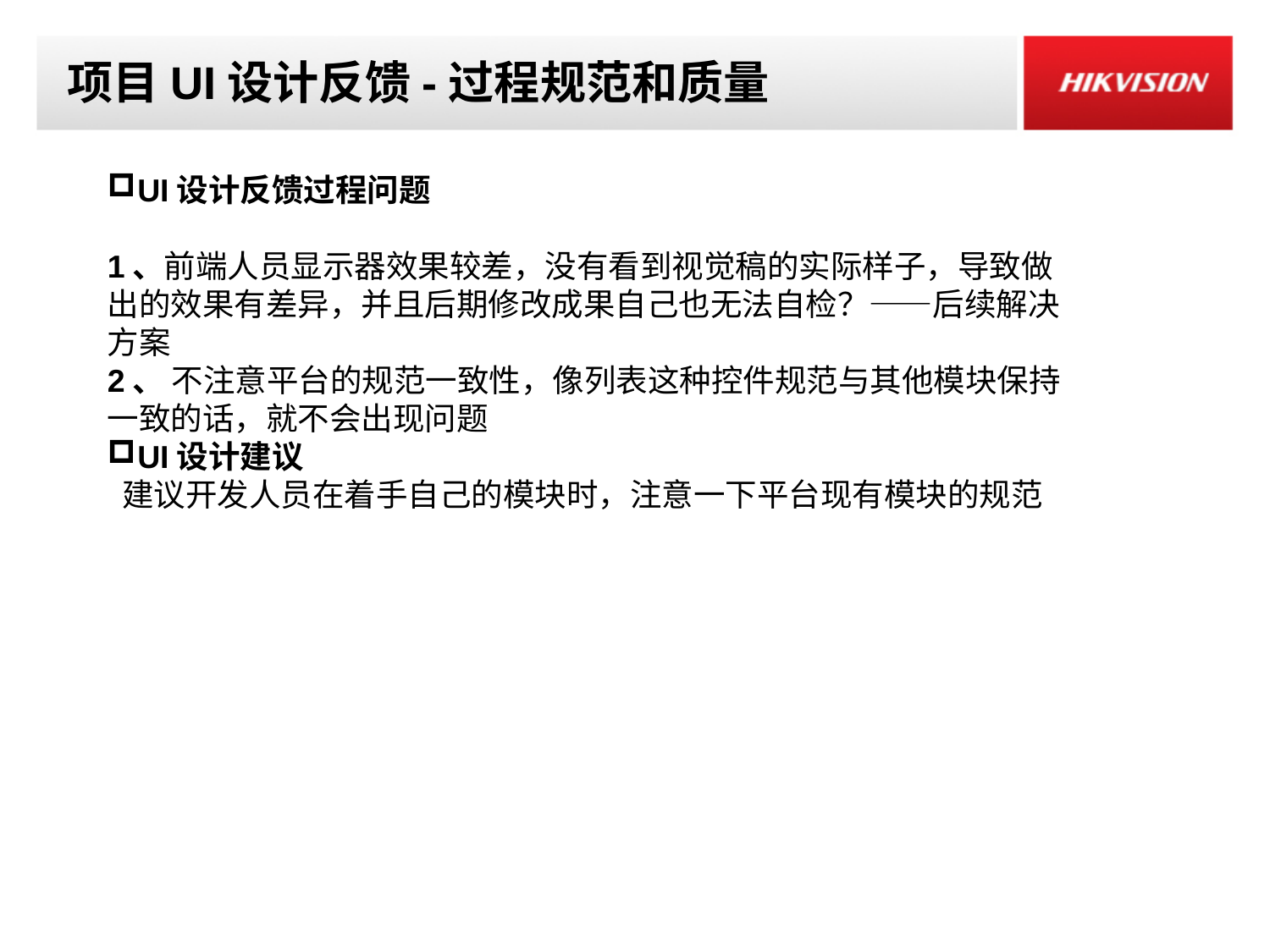

# 项目UI设计反馈-过程规范和质量
UI设计反馈过程问题

1、前端人员显示器效果较差，没有看到视觉稿的实际样子，导致做出的效果有差异，并且后期修改成果自己也无法自检？——后续解决方案
2、 不注意平台的规范一致性，像列表这种控件规范与其他模块保持一致的话，就不会出现问题
UI设计建议
 建议开发人员在着手自己的模块时，注意一下平台现有模块的规范